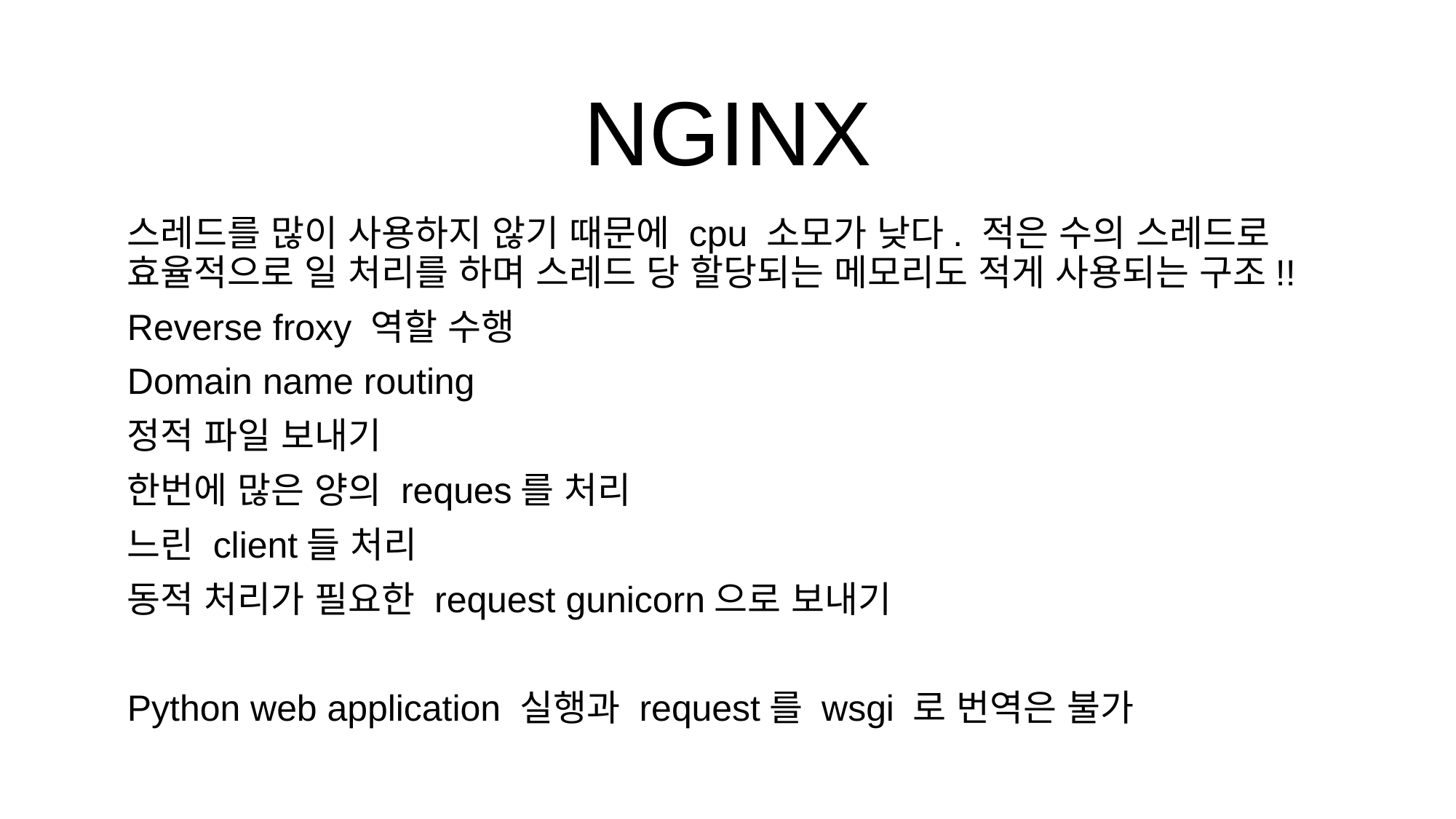

# NGINX
스레드를 많이 사용하지 않기 때문에 cpu 소모가 낮다. 적은 수의 스레드로 효율적으로 일 처리를 하며 스레드 당 할당되는 메모리도 적게 사용되는 구조!!
Reverse froxy 역할 수행
Domain name routing
정적 파일 보내기
한번에 많은 양의 reques를 처리
느린 client들 처리
동적 처리가 필요한 request gunicorn으로 보내기

Python web application 실행과 request를 wsgi 로 번역은 불가